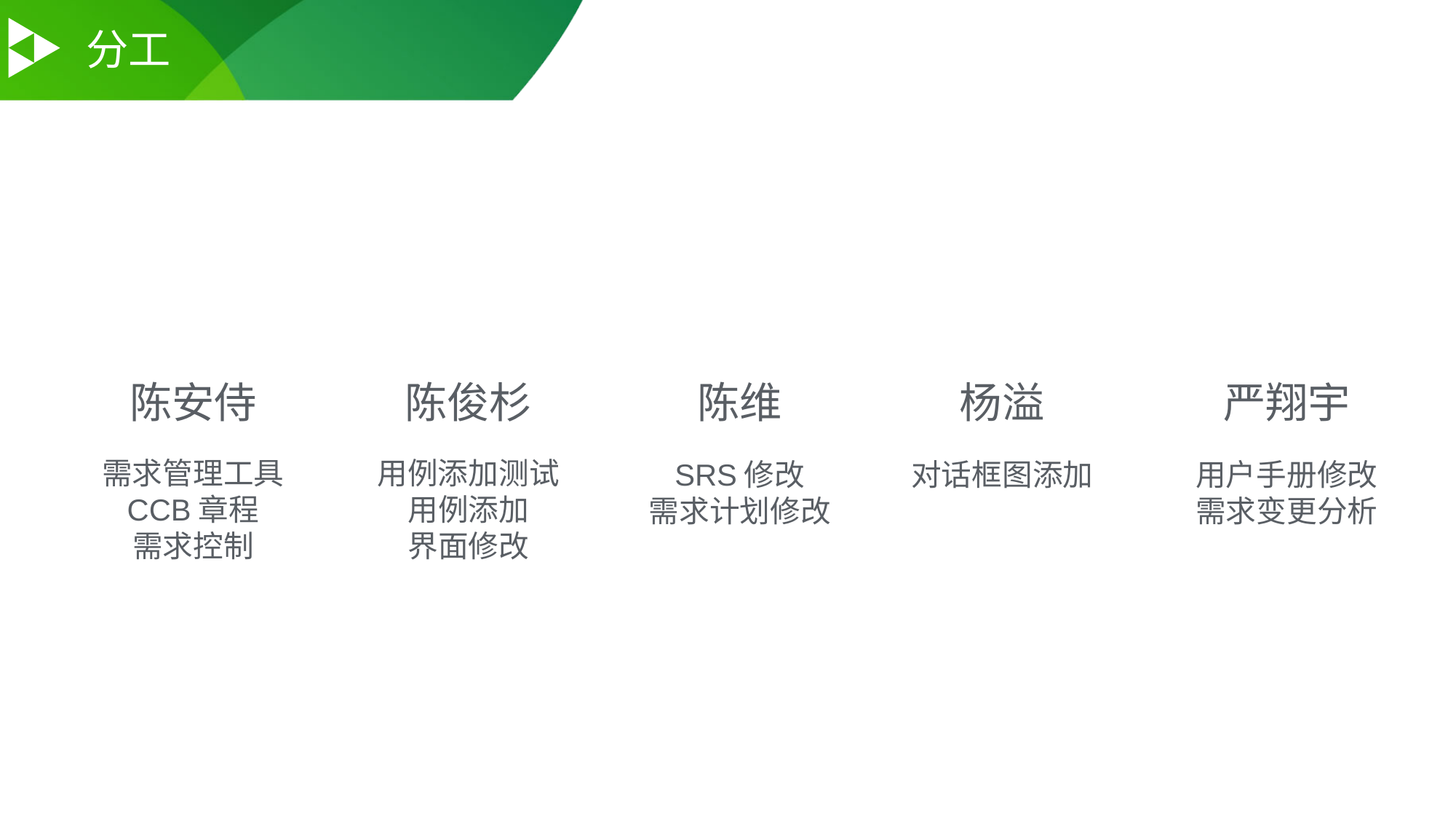

分工
陈安侍
陈俊杉
陈维
杨溢
严翔宇
需求管理工具
CCB章程
需求控制
用例添加测试用例添加
界面修改

SRS修改
需求计划修改
对话框图添加
用户手册修改
需求变更分析